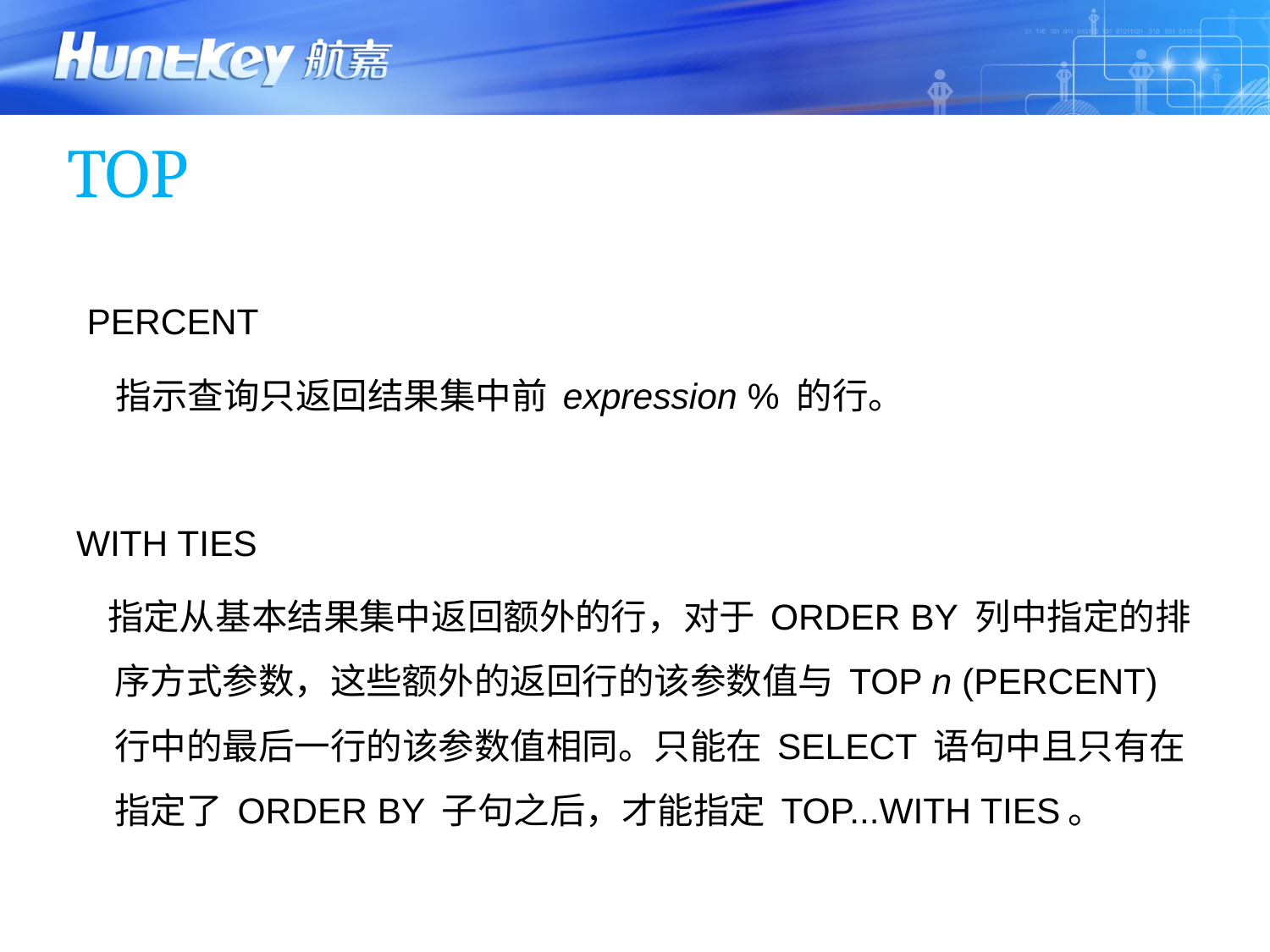

# TOP
 PERCENT
    指示查询只返回结果集中前 expression % 的行。

WITH TIES
   指定从基本结果集中返回额外的行，对于 ORDER BY 列中指定的排序方式参数，这些额外的返回行的该参数值与 TOP n (PERCENT) 行中的最后一行的该参数值相同。只能在 SELECT 语句中且只有在指定了 ORDER BY 子句之后，才能指定 TOP...WITH TIES。